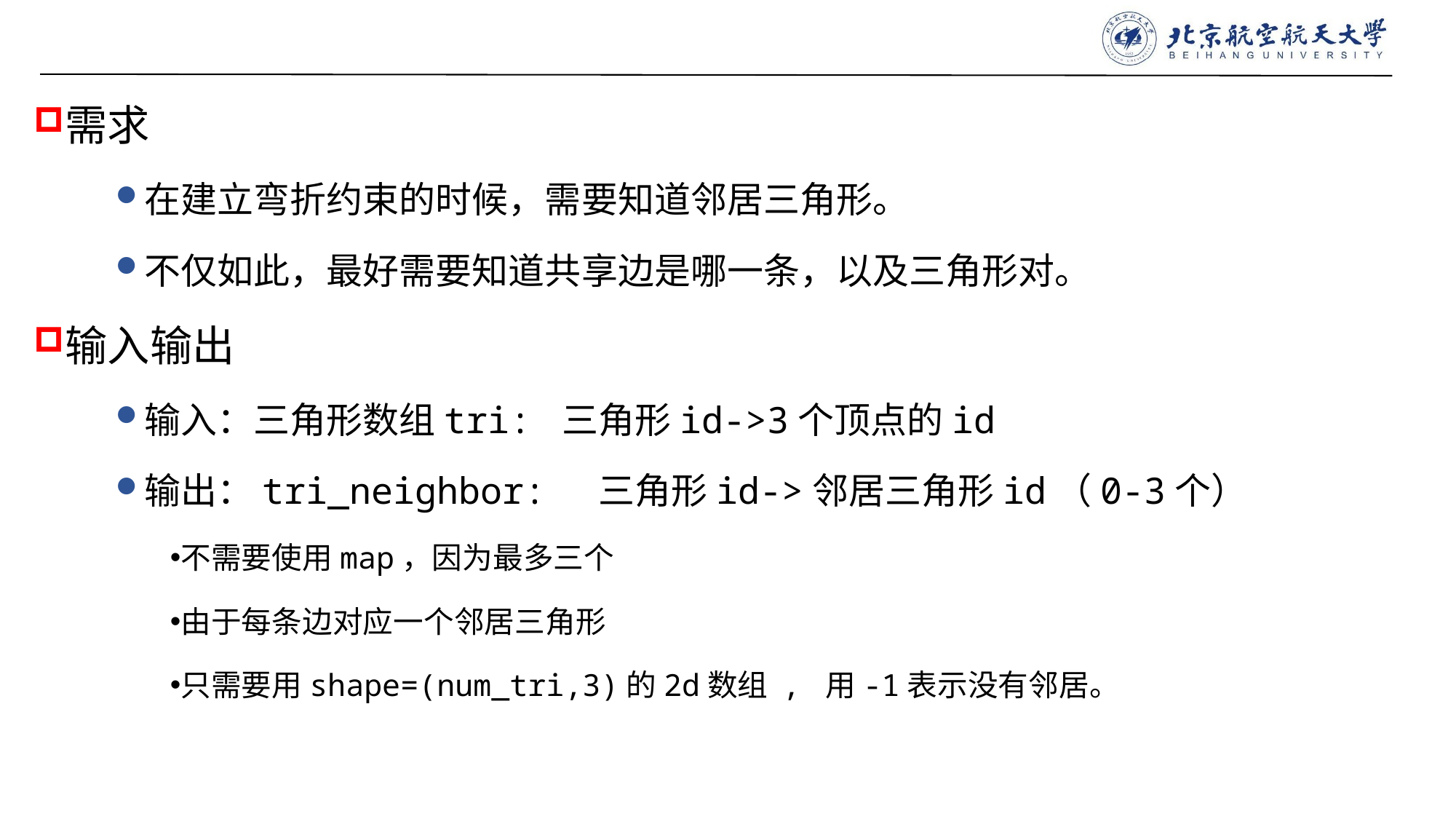

#
需求
在建立弯折约束的时候，需要知道邻居三角形。
不仅如此，最好需要知道共享边是哪一条，以及三角形对。
输入输出
输入：三角形数组tri: 三角形id->3个顶点的id
输出：tri_neighbor:  三角形id->邻居三角形id（0-3个）
不需要使用map，因为最多三个
由于每条边对应一个邻居三角形
只需要用shape=(num_tri,3)的2d数组 , 用-1表示没有邻居。